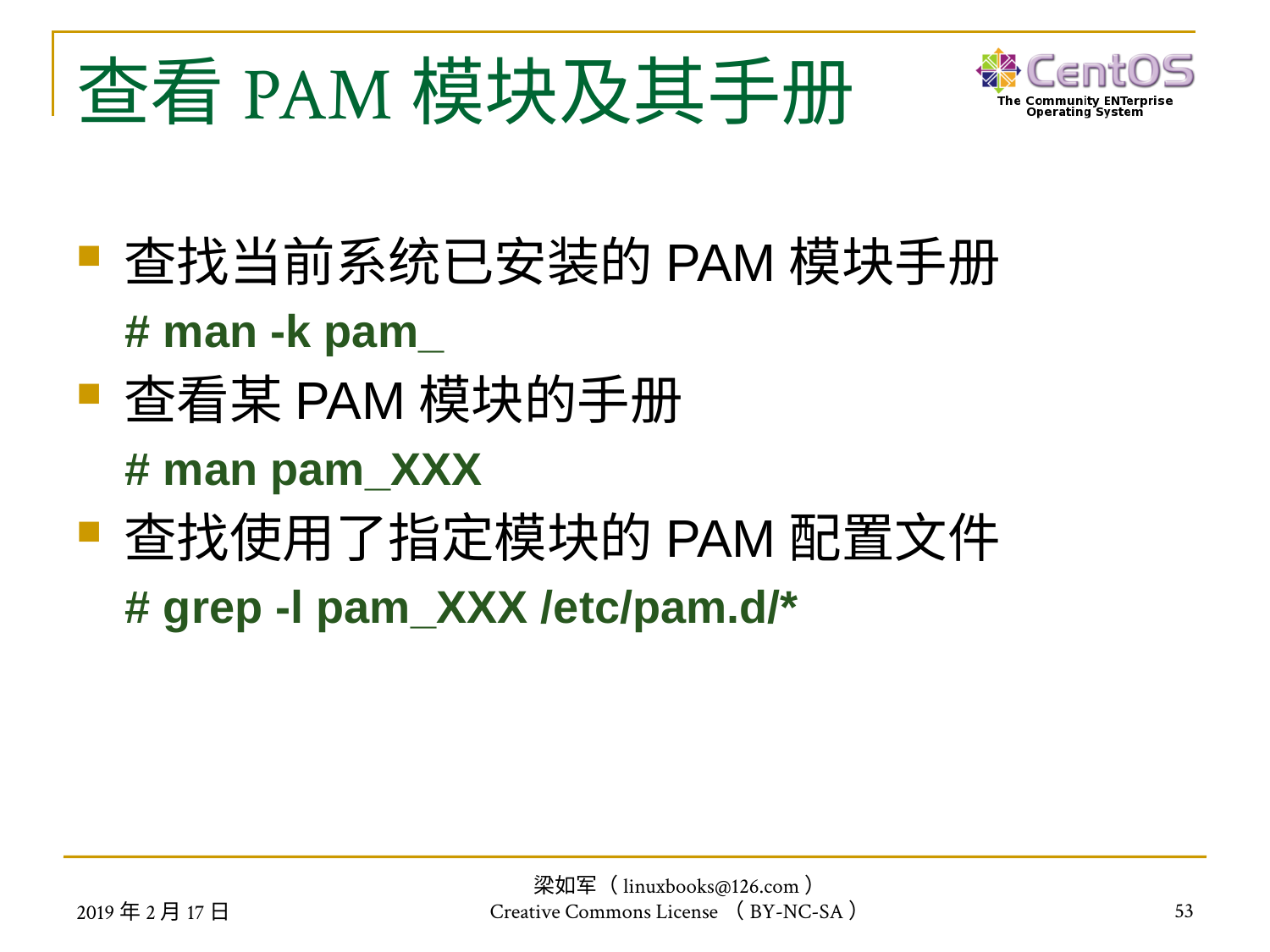

# 查看PAM模块及其手册
查找当前系统已安装的PAM模块手册
# man -k pam_
查看某PAM模块的手册
# man pam_XXX
查找使用了指定模块的PAM配置文件
# grep -l pam_XXX /etc/pam.d/*

梁如军（linuxbooks@126.com）
Creative Commons License（BY-NC-SA）
2019年2月17日
53